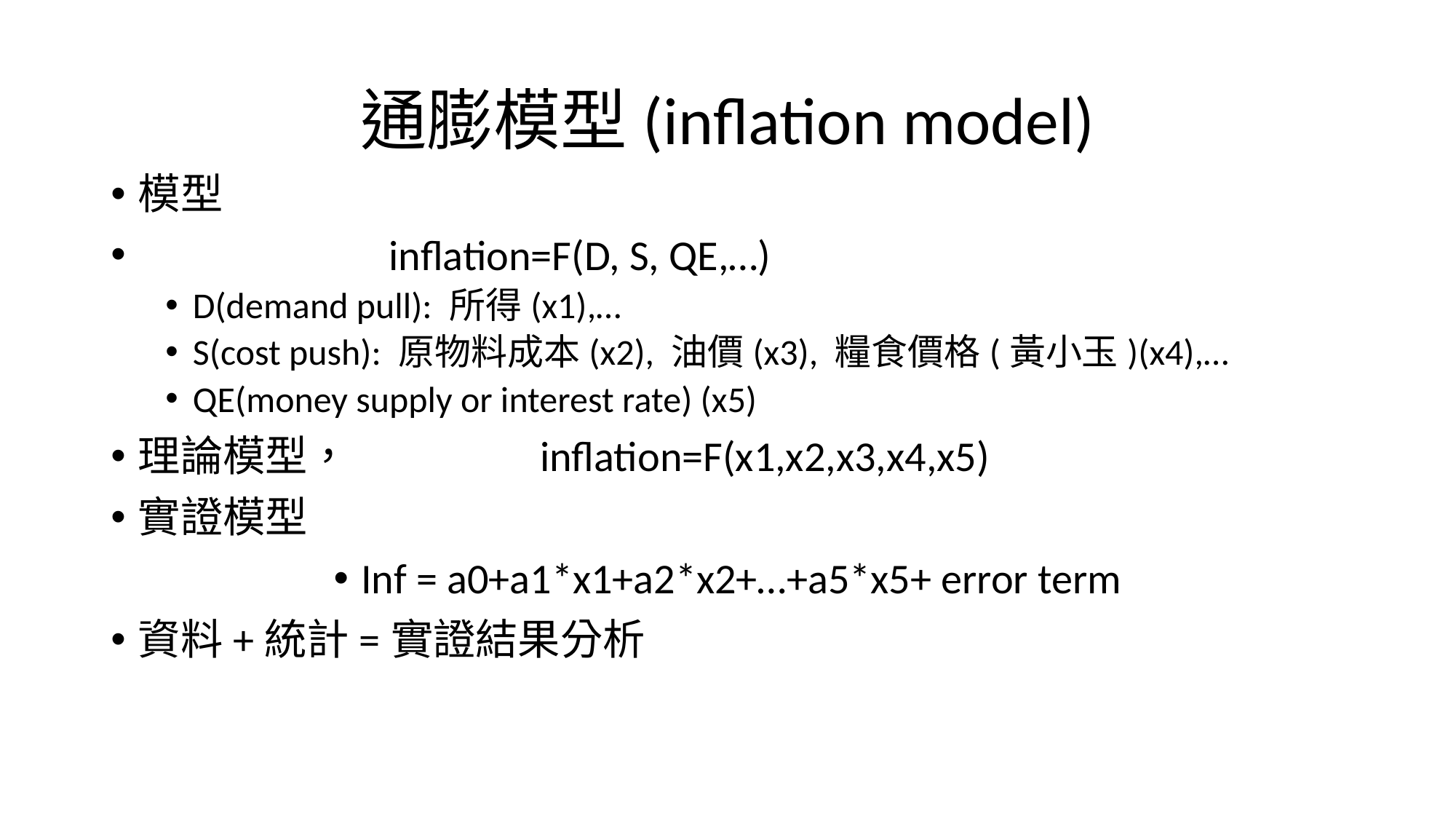

# 通膨模型(inflation model)
模型
                          inflation=F(D, S, QE,…)
D(demand pull): 所得(x1),…
S(cost push): 原物料成本(x2), 油價(x3), 糧食價格(黃小玉)(x4),…
QE(money supply or interest rate) (x5)
理論模型，                   inflation=F(x1,x2,x3,x4,x5)
實證模型
Inf = a0+a1*x1+a2*x2+…+a5*x5+ error term
資料+統計=實證結果分析